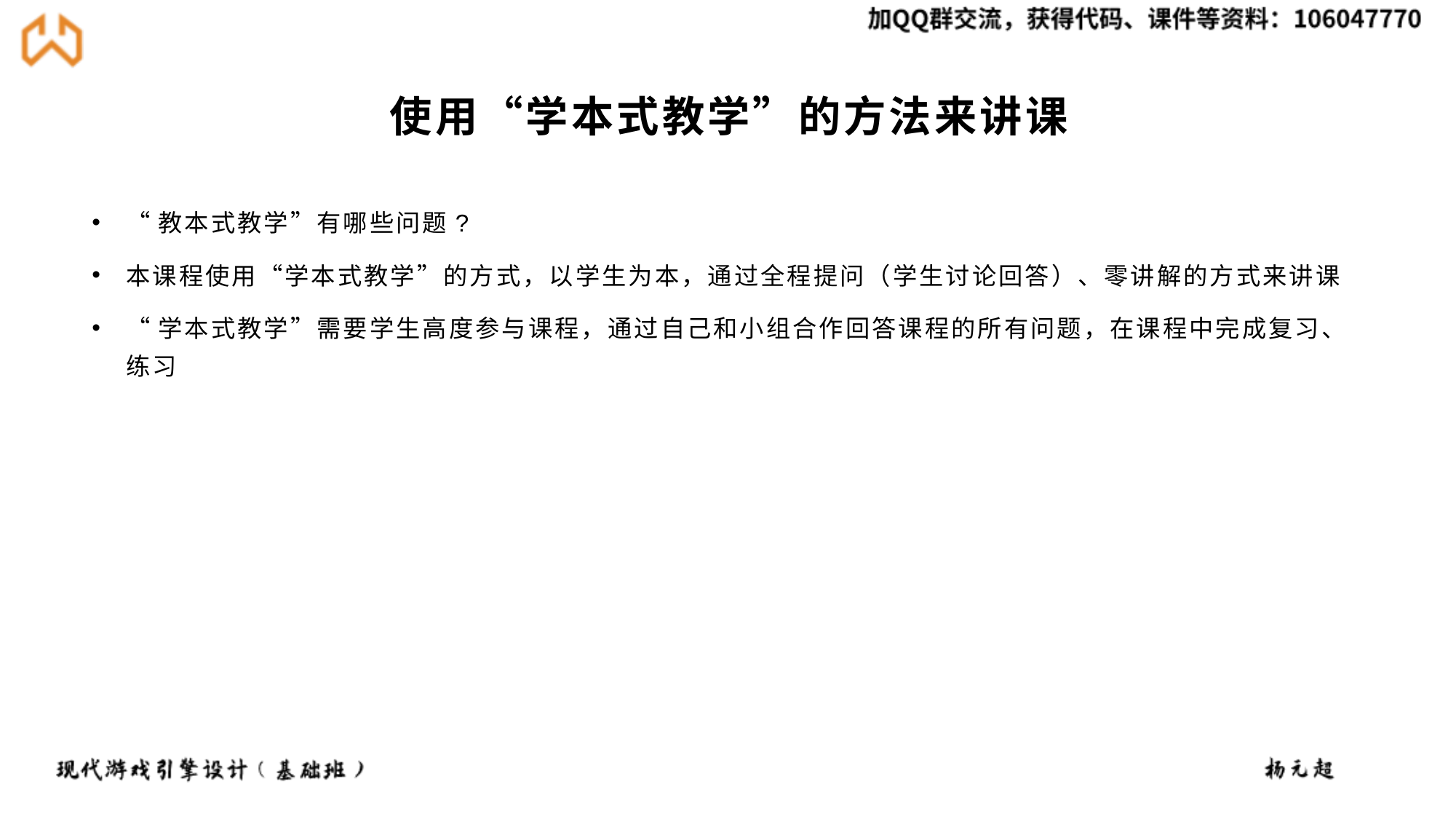

# 使用“学本式教学”的方法来讲课
“教本式教学”有哪些问题?
本课程使用“学本式教学”的方式，以学生为本，通过全程提问（学生讨论回答）、零讲解的方式来讲课
“学本式教学”需要学生高度参与课程，通过自己和小组合作回答课程的所有问题，在课程中完成复习、练习